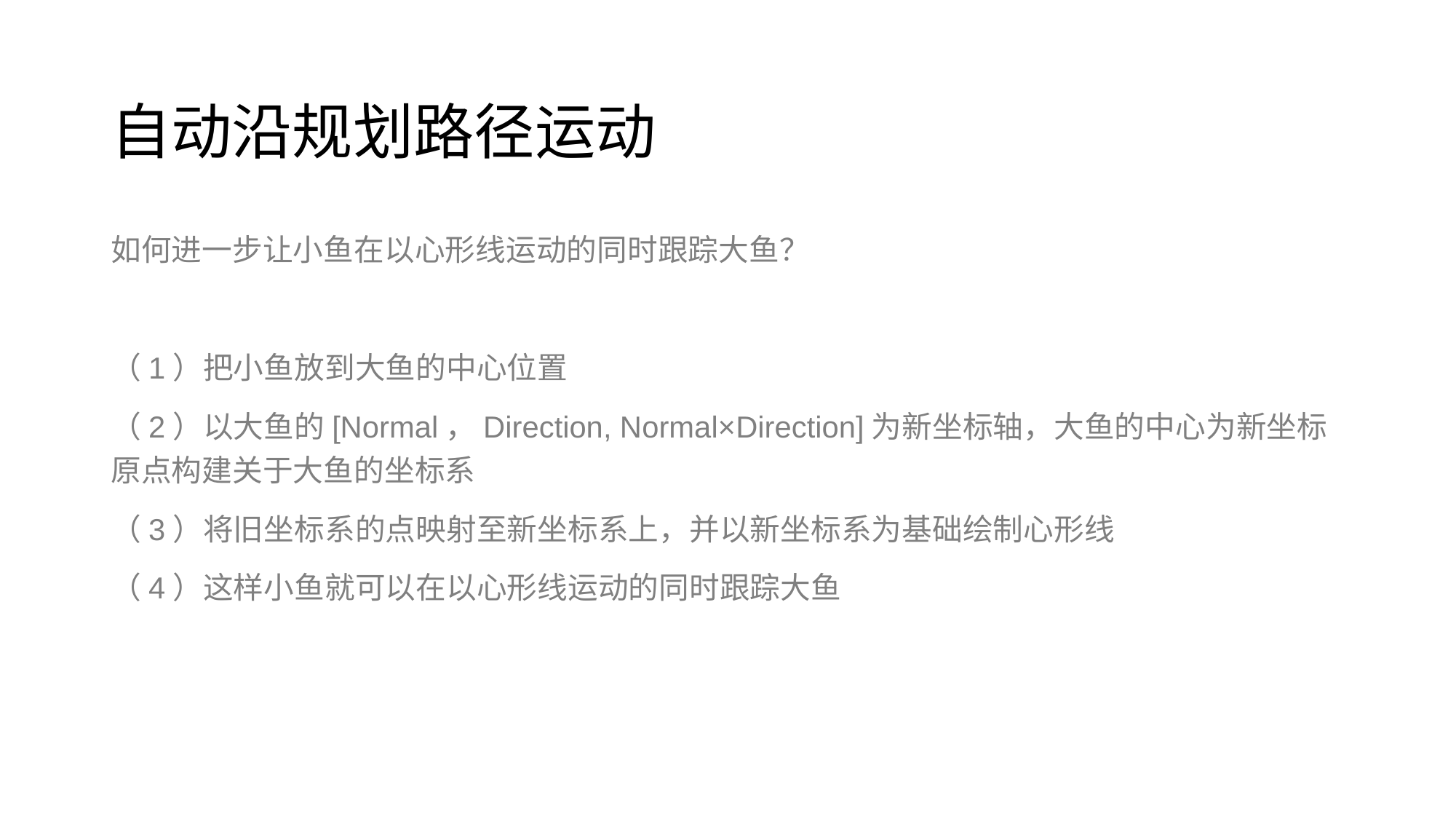

# 自动沿规划路径运动
如何进一步让小鱼在以心形线运动的同时跟踪大鱼？

（1）把小鱼放到大鱼的中心位置
（2）以大鱼的[Normal，Direction, Normal×Direction]为新坐标轴，大鱼的中心为新坐标原点构建关于大鱼的坐标系
（3）将旧坐标系的点映射至新坐标系上，并以新坐标系为基础绘制心形线
（4）这样小鱼就可以在以心形线运动的同时跟踪大鱼